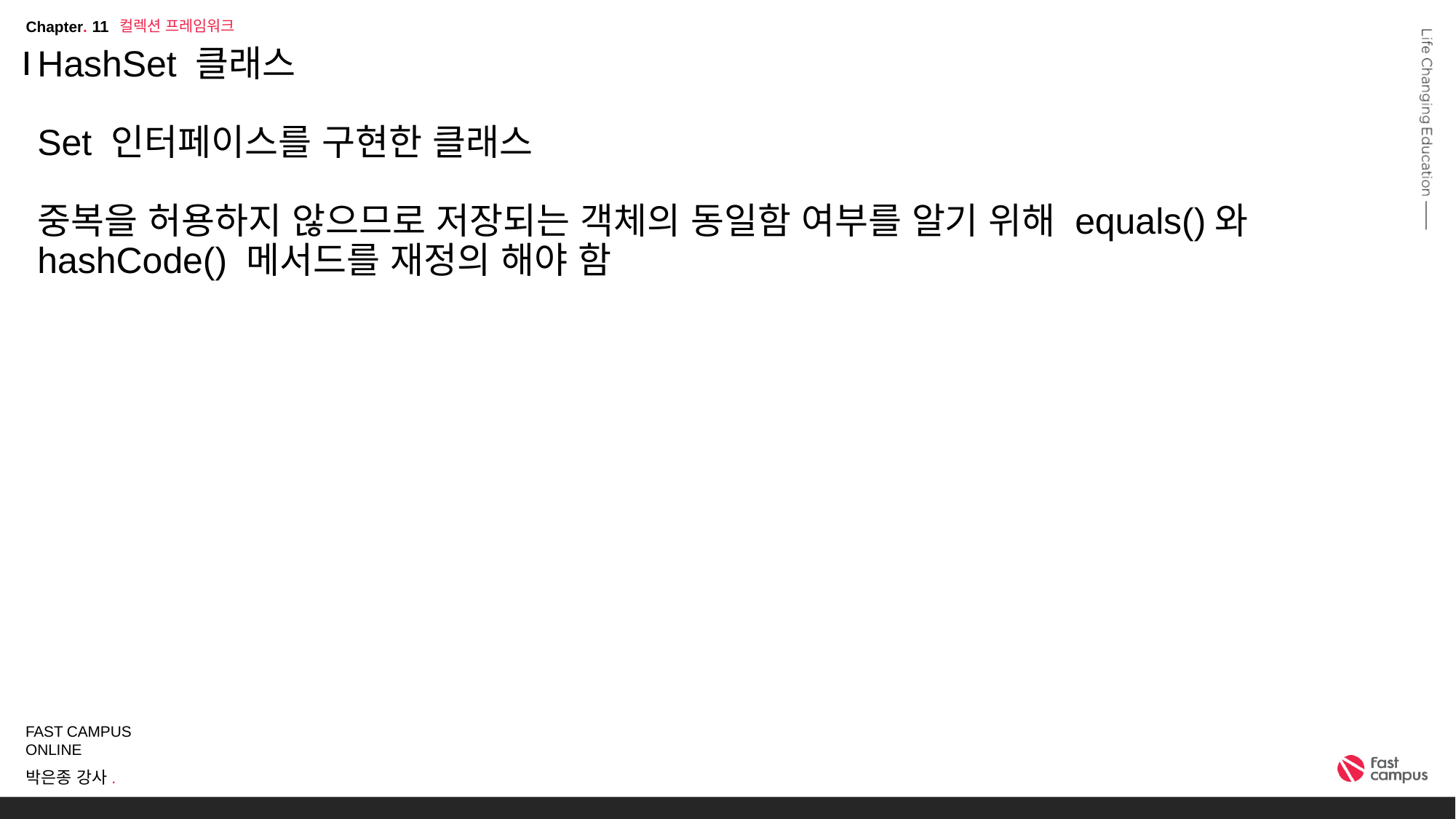

컬렉션 프레임워크
11
# HashSet 클래스 Set 인터페이스를 구현한 클래스 중복을 허용하지 않으므로 저장되는 객체의 동일함 여부를 알기 위해 equals()와 hashCode() 메서드를 재정의 해야 함